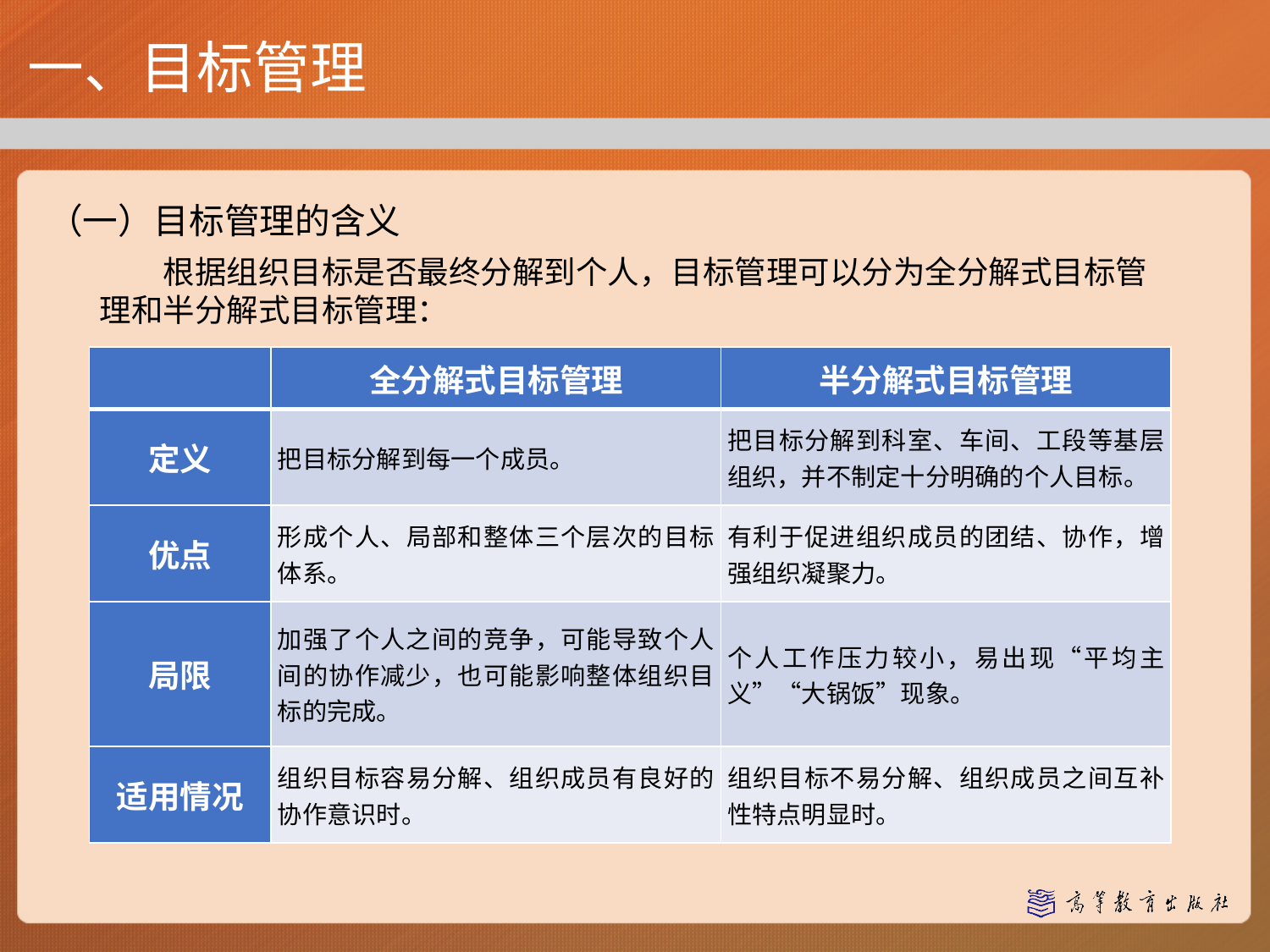

一、目标管理
（一）目标管理的含义
根据组织目标是否最终分解到个人，目标管理可以分为全分解式目标管理和半分解式目标管理：
|  | 全分解式目标管理 | 半分解式目标管理 |
| --- | --- | --- |
| 定义 | 把目标分解到每一个成员。 | 把目标分解到科室、车间、工段等基层组织，并不制定十分明确的个人目标。 |
| 优点 | 形成个人、局部和整体三个层次的目标体系。 | 有利于促进组织成员的团结、协作，增强组织凝聚力。 |
| 局限 | 加强了个人之间的竞争，可能导致个人间的协作减少，也可能影响整体组织目标的完成。 | 个人工作压力较小，易出现“平均主义”“大锅饭”现象。 |
| 适用情况 | 组织目标容易分解、组织成员有良好的协作意识时。 | 组织目标不易分解、组织成员之间互补性特点明显时。 |